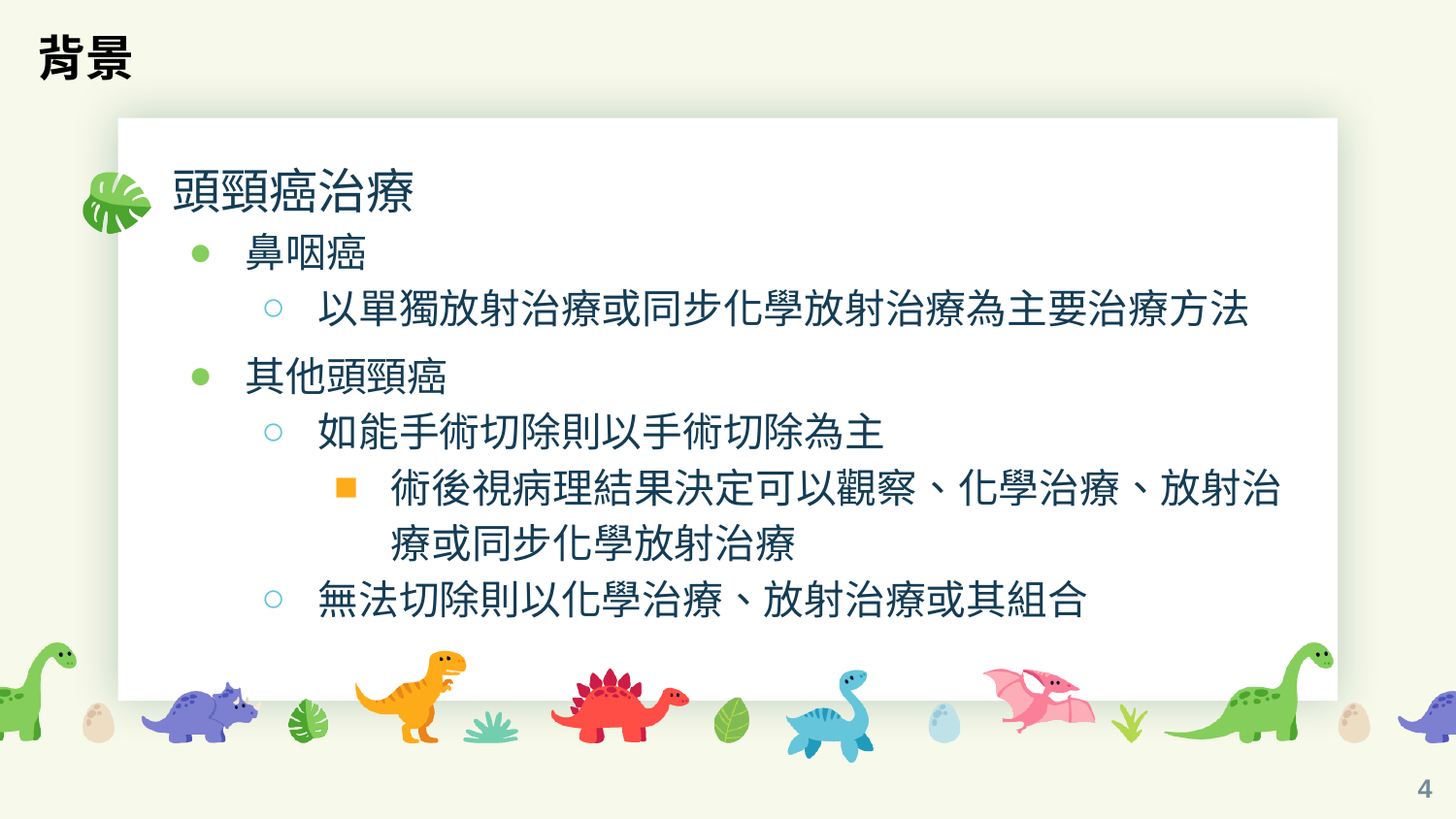

背景
# 頭頸癌治療
鼻咽癌
以單獨放射治療或同步化學放射治療為主要治療方法
其他頭頸癌
如能手術切除則以手術切除為主
術後視病理結果決定可以觀察、化學治療、放射治療或同步化學放射治療
無法切除則以化學治療、放射治療或其組合
4